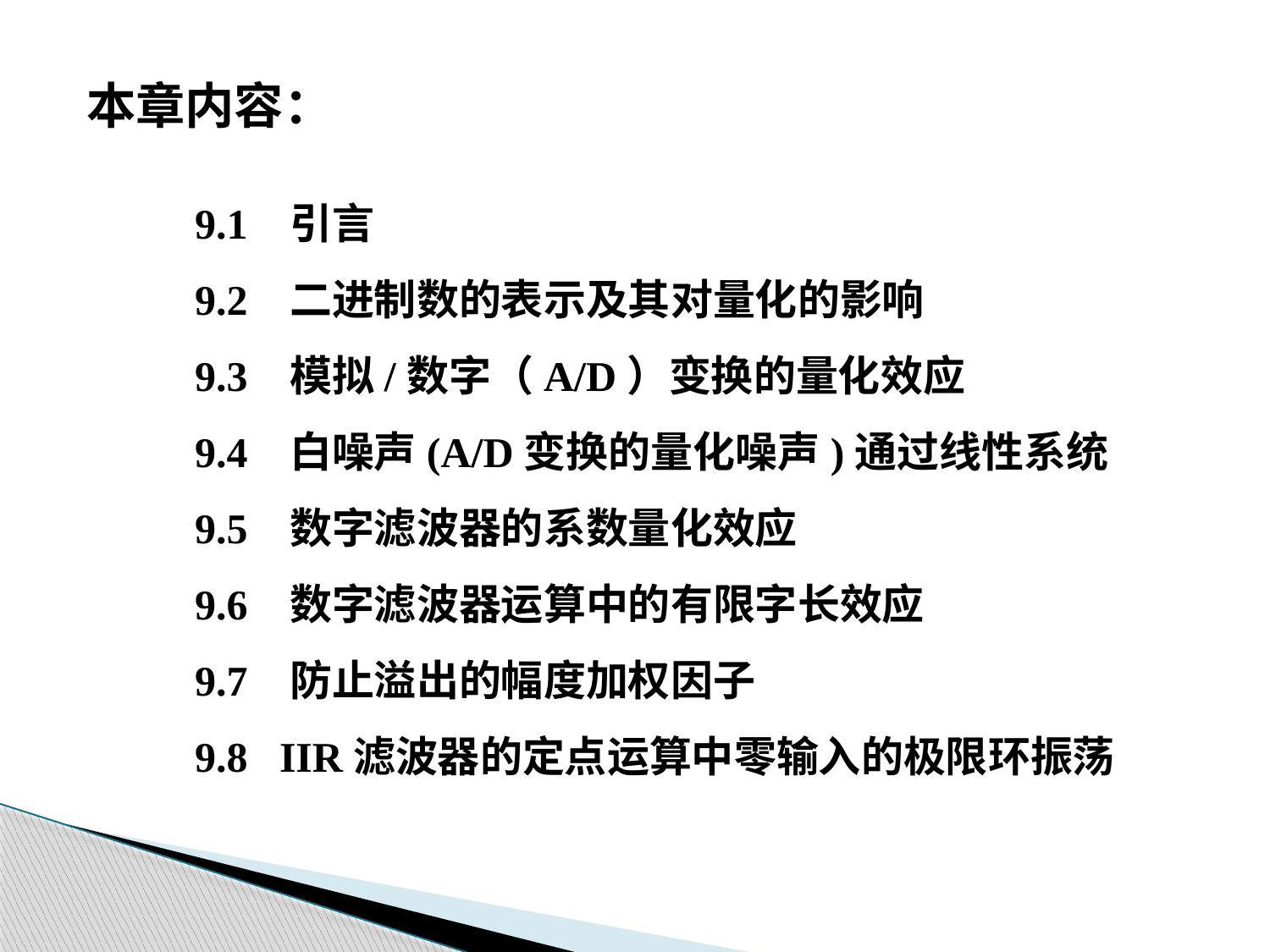

本章内容：
9.1   引言
9.2   二进制数的表示及其对量化的影响
9.3   模拟/数字（A/D）变换的量化效应
9.4   白噪声(A/D变换的量化噪声)通过线性系统
9.5   数字滤波器的系数量化效应
9.6   数字滤波器运算中的有限字长效应
9.7   防止溢出的幅度加权因子
9.8   IIR滤波器的定点运算中零输入的极限环振荡